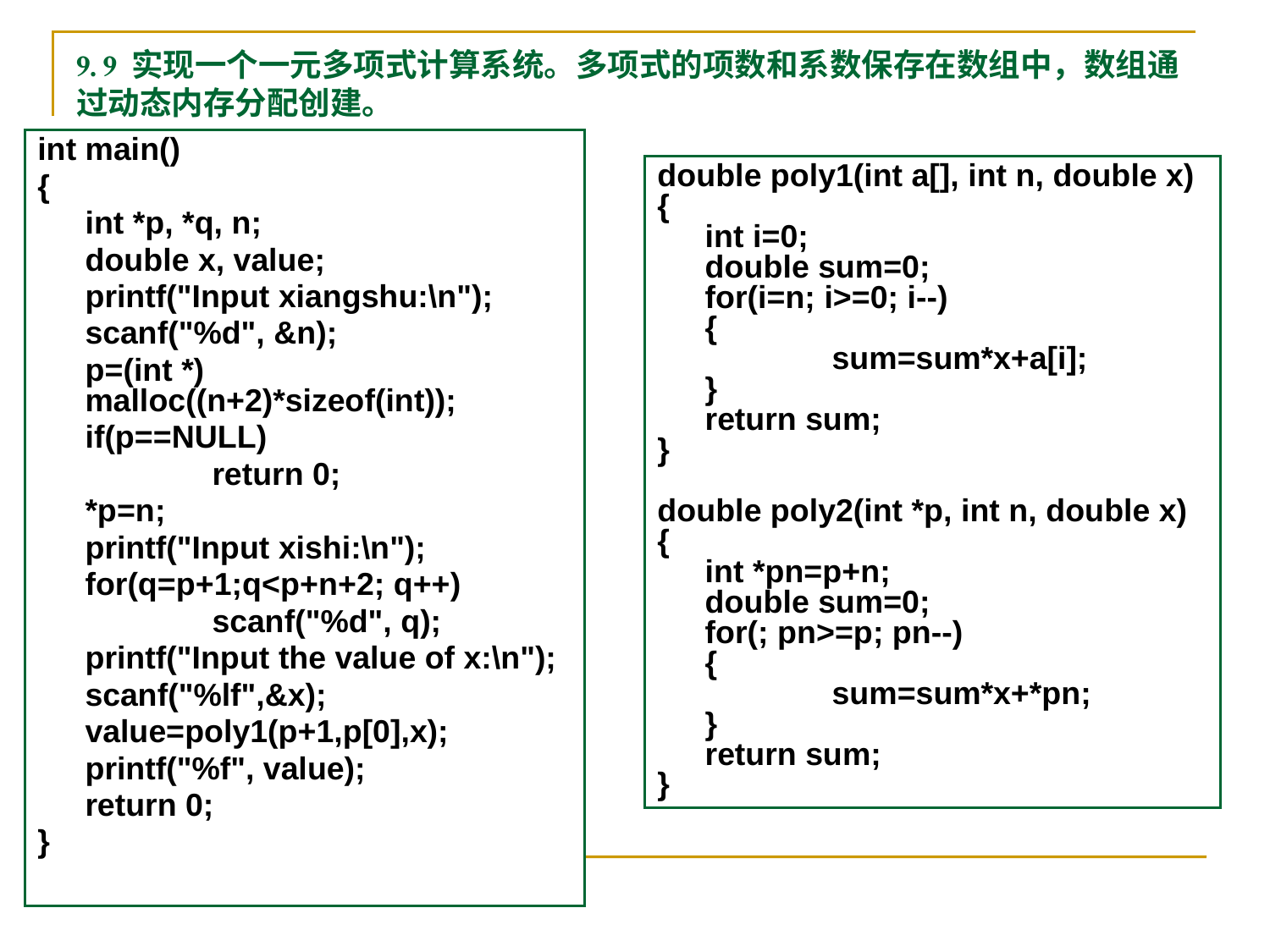

# 9. 9 实现一个一元多项式计算系统。多项式的项数和系数保存在数组中，数组通过动态内存分配创建。
int main()
{
	int *p, *q, n;
	double x, value;
	printf("Input xiangshu:\n");
	scanf("%d", &n);
	p=(int *) malloc((n+2)*sizeof(int));
	if(p==NULL)
		return 0;
	*p=n;
	printf("Input xishi:\n");
	for(q=p+1;q<p+n+2; q++)
		scanf("%d", q);
	printf("Input the value of x:\n");
	scanf("%lf",&x);
	value=poly1(p+1,p[0],x);
	printf("%f", value);
	return 0;
}

double poly1(int a[], int n, double x)
{
	int i=0;
	double sum=0;
	for(i=n; i>=0; i--)
	{
		sum=sum*x+a[i];
	}
	return sum;
}

double poly2(int *p, int n, double x)
{
	int *pn=p+n;
	double sum=0;
	for(; pn>=p; pn--)
	{
		sum=sum*x+*pn;
	}
	return sum;
}